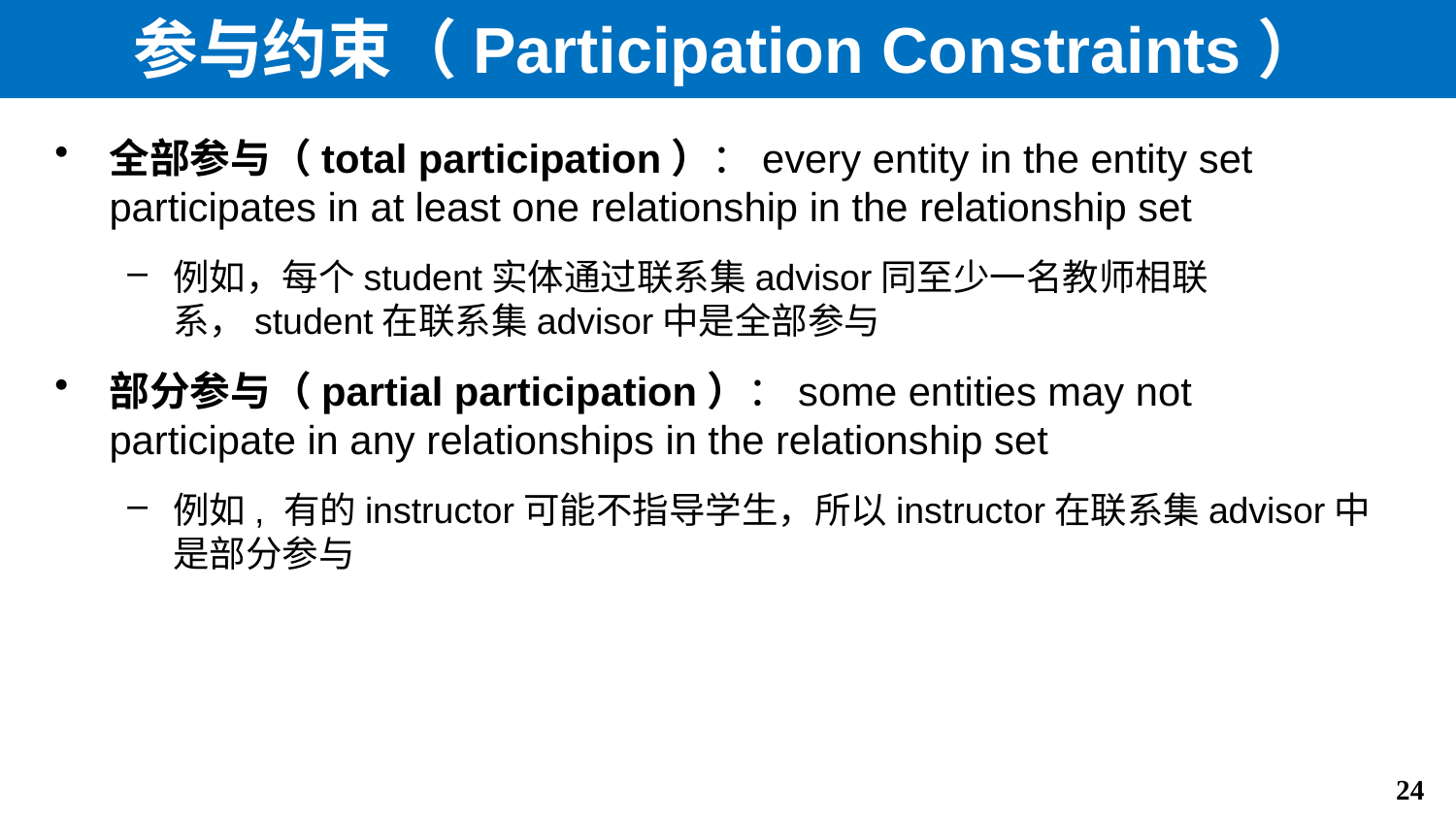

# 参与约束（Participation Constraints）
全部参与（total participation）：every entity in the entity set participates in at least one relationship in the relationship set
例如，每个student实体通过联系集advisor同至少一名教师相联系，student在联系集advisor中是全部参与
部分参与（partial participation）：some entities may not participate in any relationships in the relationship set
例如, 有的instructor可能不指导学生，所以instructor在联系集advisor中是部分参与